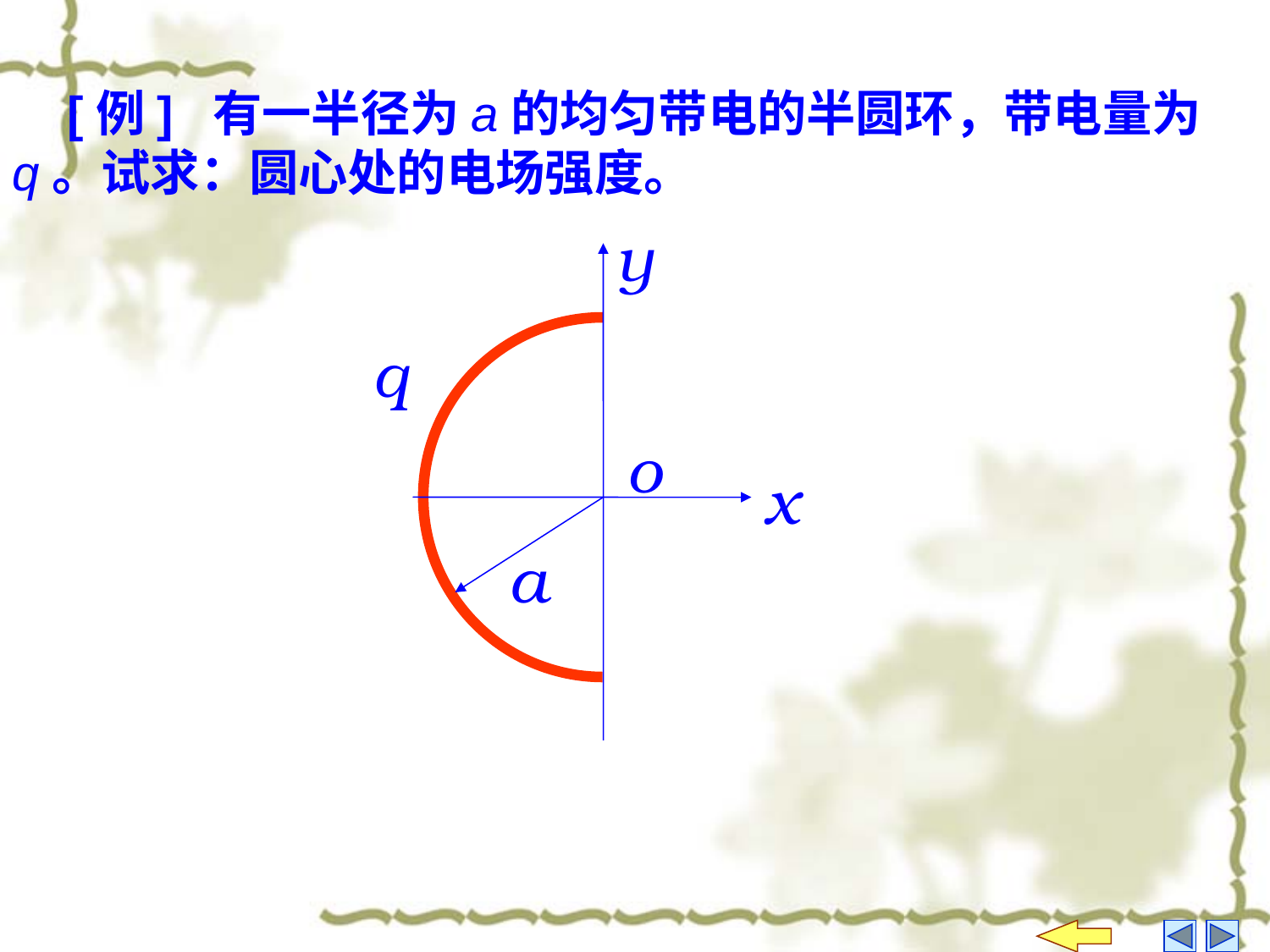

[例]  有一半径为a的均匀带电的半圆环，带电量为q。试求：圆心处的电场强度。
y

q
o
x

a